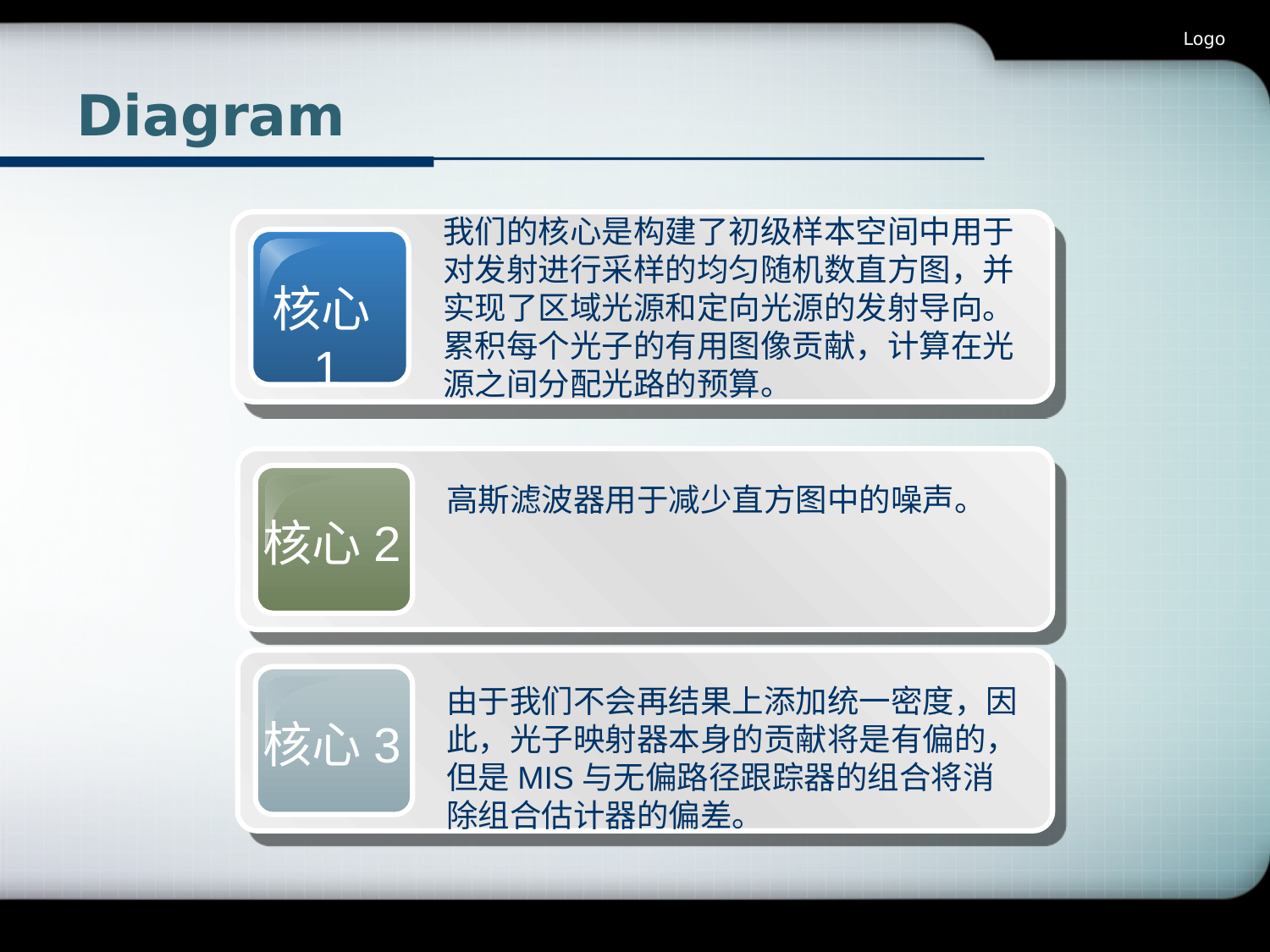

# Diagram
Logo

我们的核心是构建了初级样本空间中用于对发射进行采样的均匀随机数直方图，并实现了区域光源和定向光源的发射导向。累积每个光子的有用图像贡献，计算在光源之间分配光路的预算。

核心1

核心2
高斯滤波器用于减少直方图中的噪声。

核心3
由于我们不会再结果上添加统一密度，因此，光子映射器本身的贡献将是有偏的，但是MIS与无偏路径跟踪器的组合将消除组合估计器的偏差。